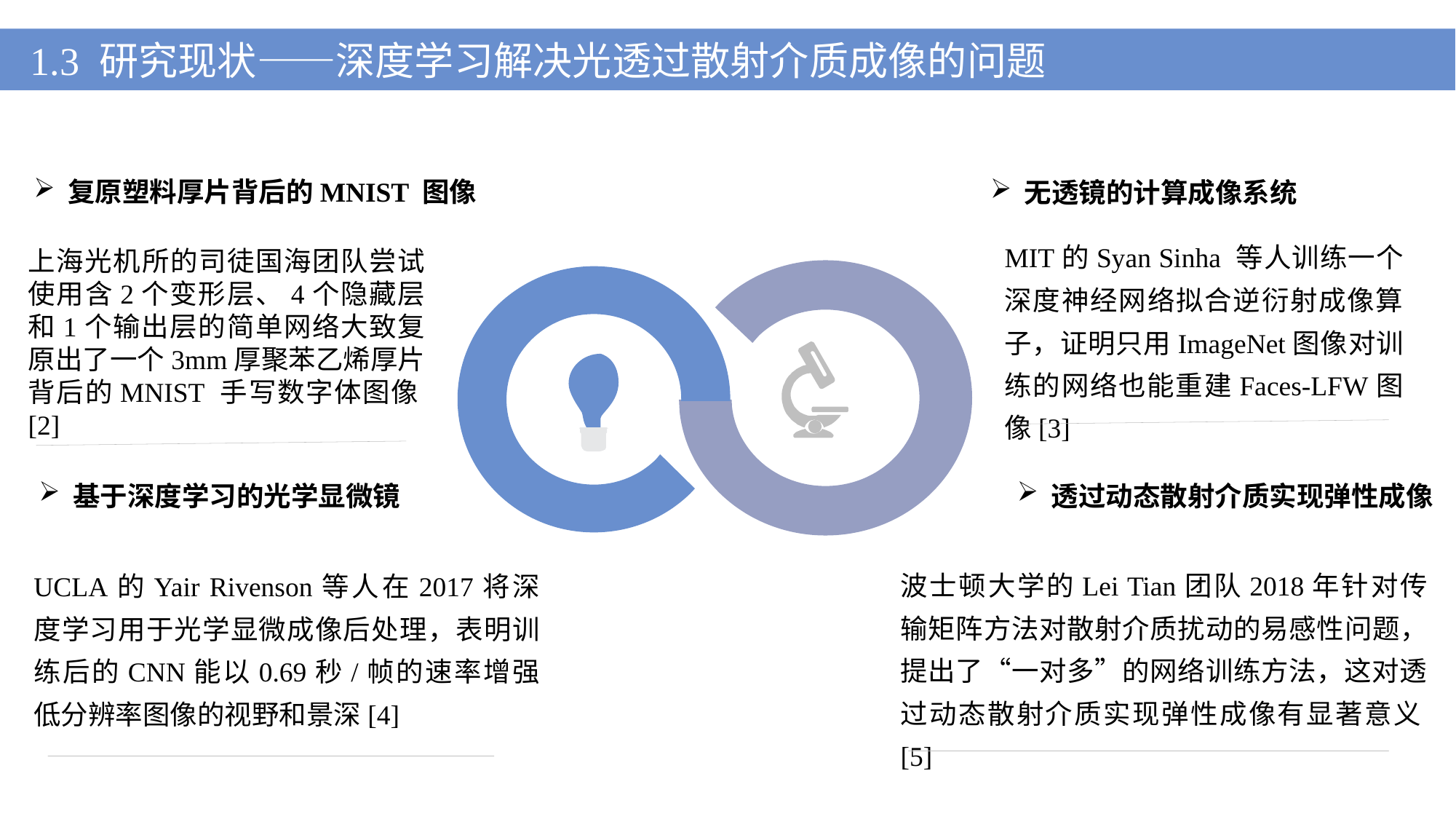

1.3 研究现状——深度学习解决光透过散射介质成像的问题
复原塑料厚片背后的MNIST 图像
无透镜的计算成像系统

MIT的Syan Sinha 等人训练一个深度神经网络拟合逆衍射成像算子，证明只用ImageNet图像对训练的网络也能重建Faces-LFW图像[3]

基于深度学习的光学显微镜
透过动态散射介质实现弹性成像
波士顿大学的Lei Tian团队2018年针对传输矩阵方法对散射介质扰动的易感性问题，提出了“一对多”的网络训练方法，这对透过动态散射介质实现弹性成像有显著意义[5]
UCLA的Yair Rivenson等人在2017将深度学习用于光学显微成像后处理，表明训练后的CNN能以0.69秒/帧的速率增强低分辨率图像的视野和景深[4]
上海光机所的司徒国海团队尝试使用含2个变形层、4个隐藏层和1个输出层的简单网络大致复原出了一个3mm厚聚苯乙烯厚片背后的MNIST 手写数字体图像[2]